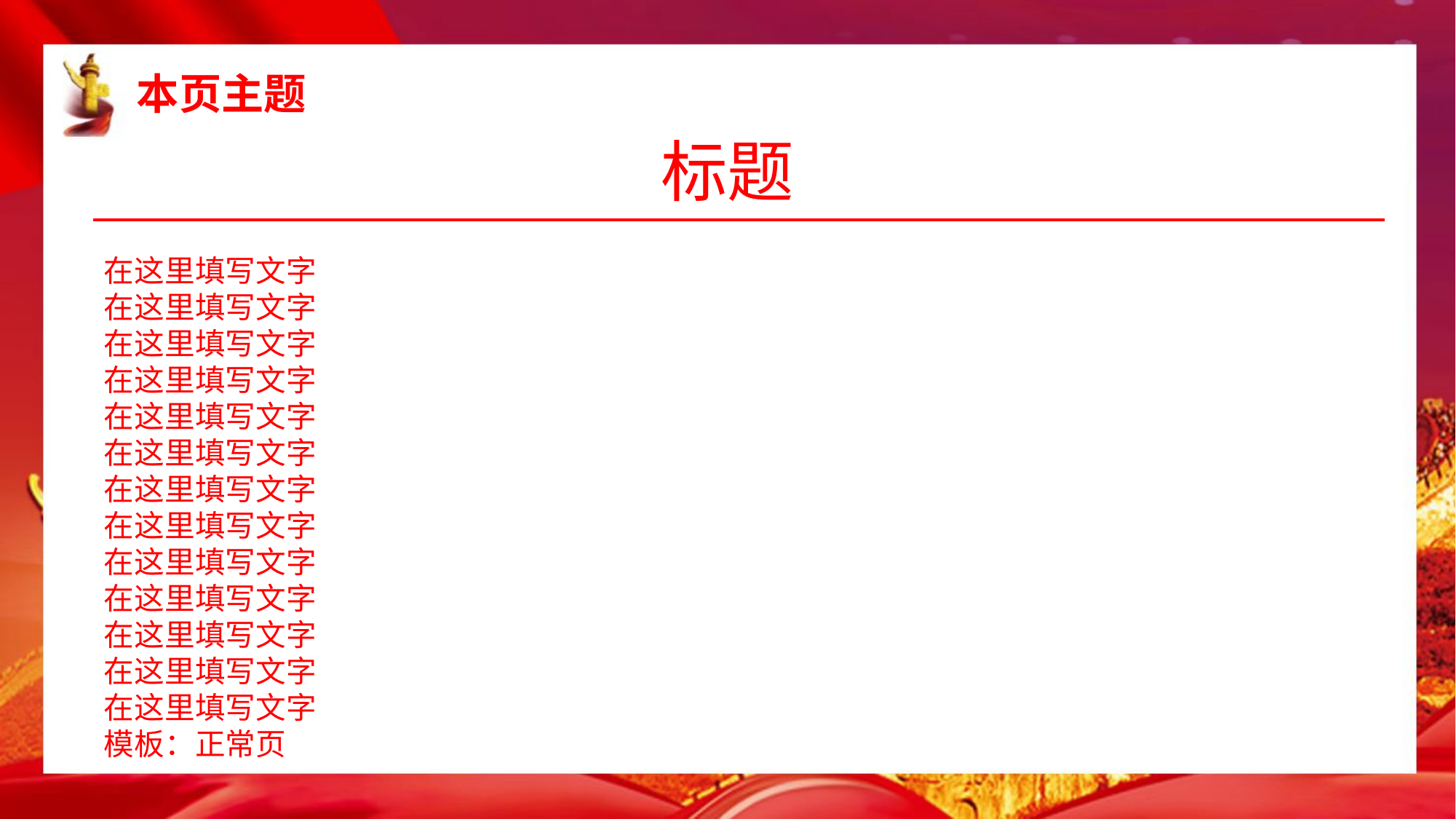

本页主题
标题
在这里填写文字
在这里填写文字
在这里填写文字
在这里填写文字
在这里填写文字
在这里填写文字
在这里填写文字
在这里填写文字
在这里填写文字
在这里填写文字
在这里填写文字
在这里填写文字
在这里填写文字
模板：正常页